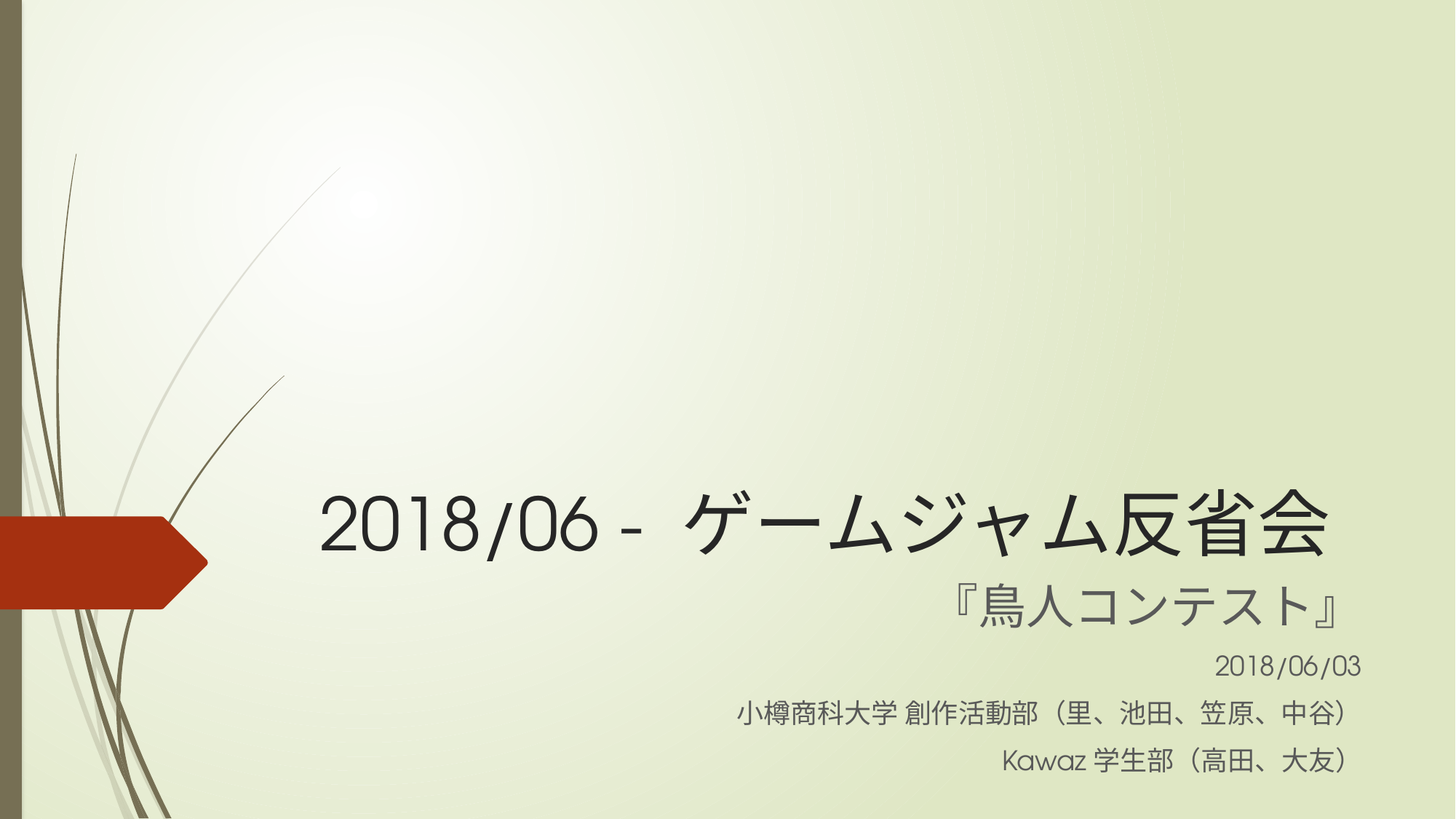

# 2018/06 - ゲームジャム反省会
『鳥人コンテスト』
2018/06/03
小樽商科大学 創作活動部（里、池田、笠原、中谷）
Kawaz学生部（高田、大友）